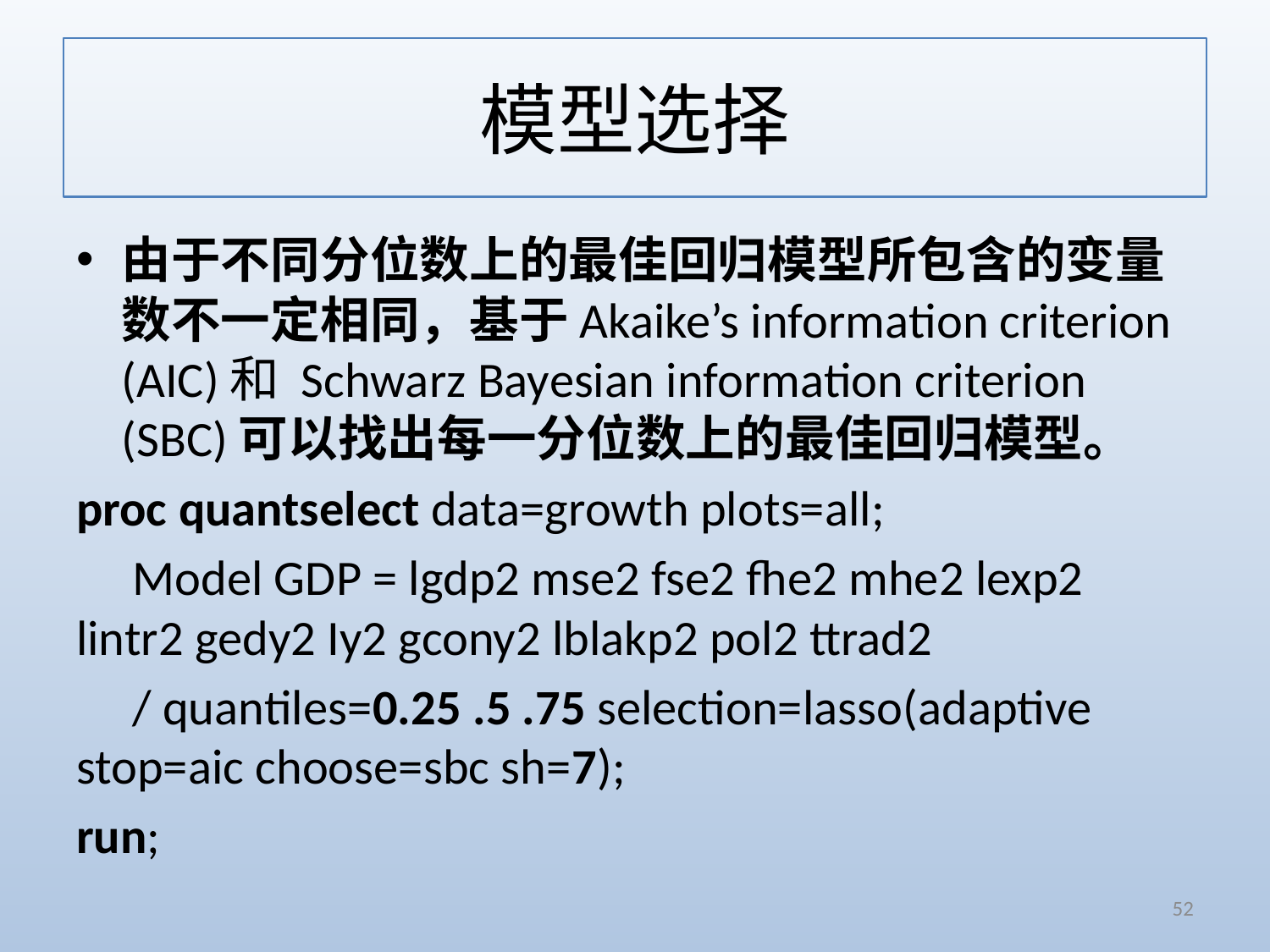

# 模型选择
由于不同分位数上的最佳回归模型所包含的变量数不一定相同，基于Akaike’s information criterion (AIC)和 Schwarz Bayesian information criterion (SBC)可以找出每一分位数上的最佳回归模型。
proc quantselect data=growth plots=all;
     Model GDP = lgdp2 mse2 fse2 fhe2 mhe2 lexp2 lintr2 gedy2 Iy2 gcony2 lblakp2 pol2 ttrad2
     / quantiles=0.25 .5 .75 selection=lasso(adaptive stop=aic choose=sbc sh=7);
run;
52